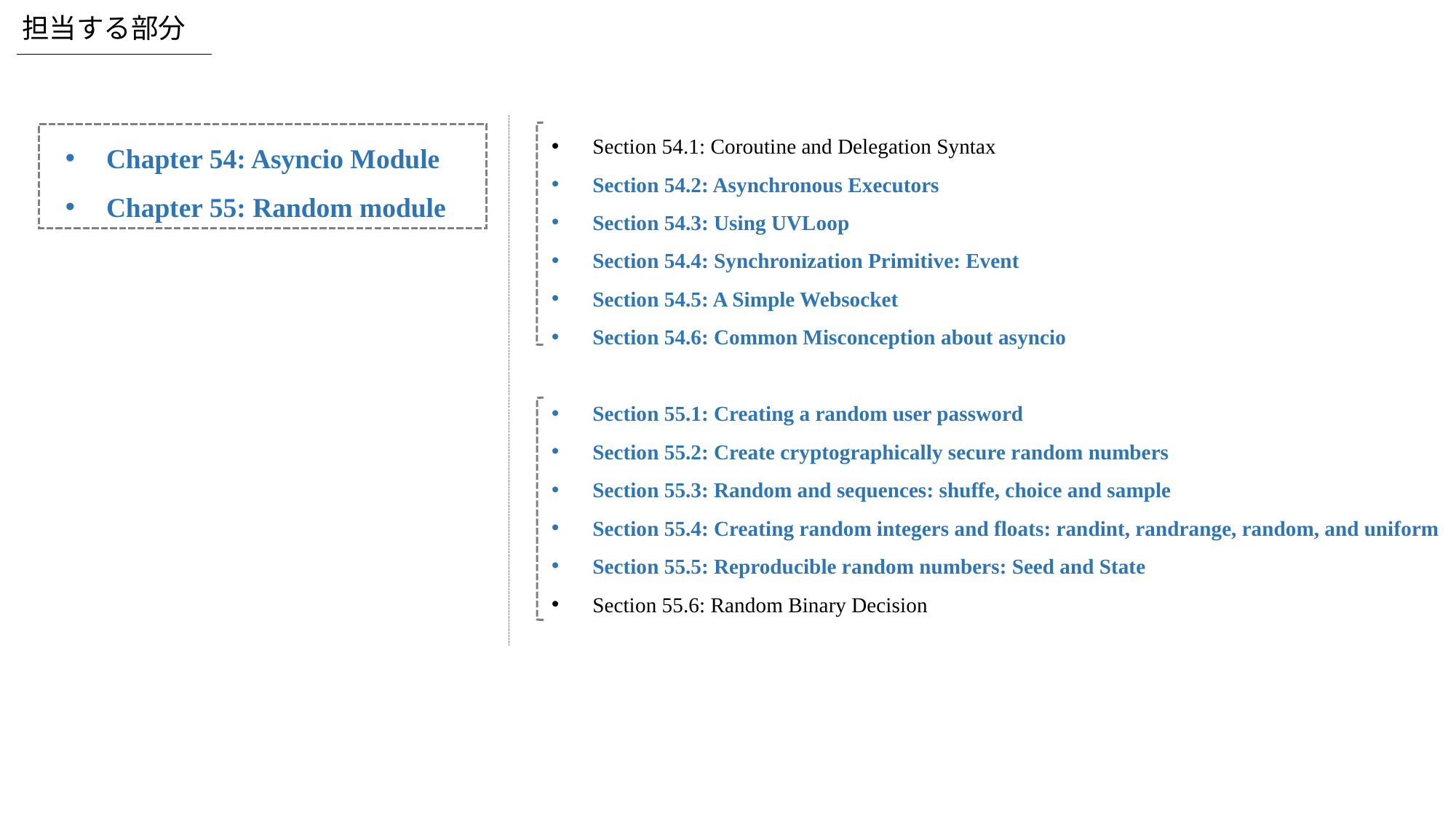

担当する部分
Section 54.1: Coroutine and Delegation Syntax
Section 54.2: Asynchronous Executors
Section 54.3: Using UVLoop
Section 54.4: Synchronization Primitive: Event
Section 54.5: A Simple Websocket
Section 54.6: Common Misconception about asyncio

Section 55.1: Creating a random user password
Section 55.2: Create cryptographically secure random numbers
Section 55.3: Random and sequences: shuffe, choice and sample
Section 55.4: Creating random integers and floats: randint, randrange, random, and uniform
Section 55.5: Reproducible random numbers: Seed and State
Section 55.6: Random Binary Decision
Chapter 54: Asyncio Module
Chapter 55: Random module